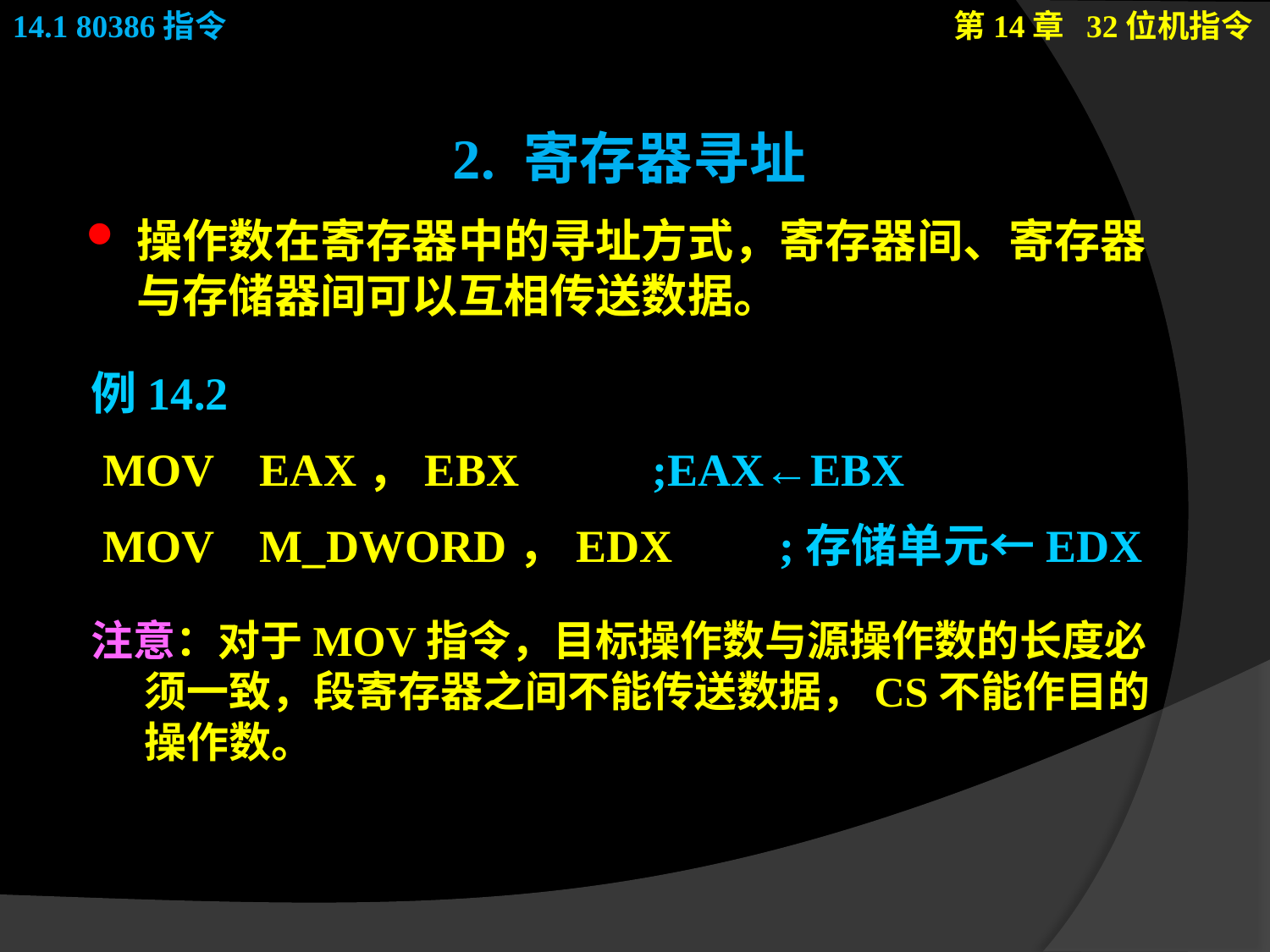

2. 寄存器寻址
操作数在寄存器中的寻址方式，寄存器间、寄存器与存储器间可以互相传送数据。
例14.2
 MOV    EAX，EBX		;EAX←EBX
 MOV    M_DWORD，EDX	;存储单元←EDX
注意：对于MOV指令，目标操作数与源操作数的长度必须一致，段寄存器之间不能传送数据，CS不能作目的操作数。